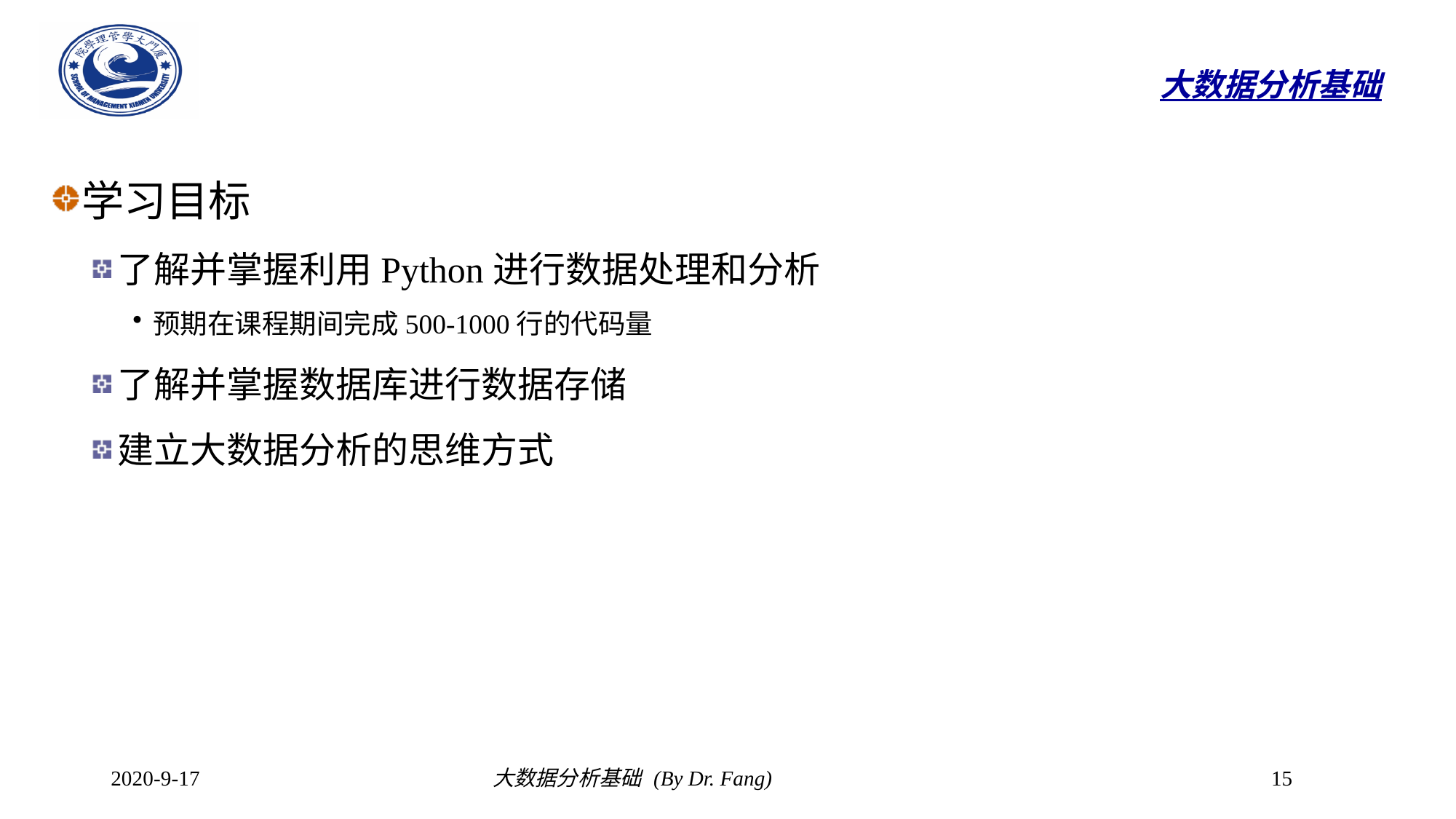

# 大数据分析基础
学习目标
了解并掌握利用Python进行数据处理和分析
预期在课程期间完成500-1000行的代码量
了解并掌握数据库进行数据存储
建立大数据分析的思维方式
2020-9-17
大数据分析基础 (By Dr. Fang)
15